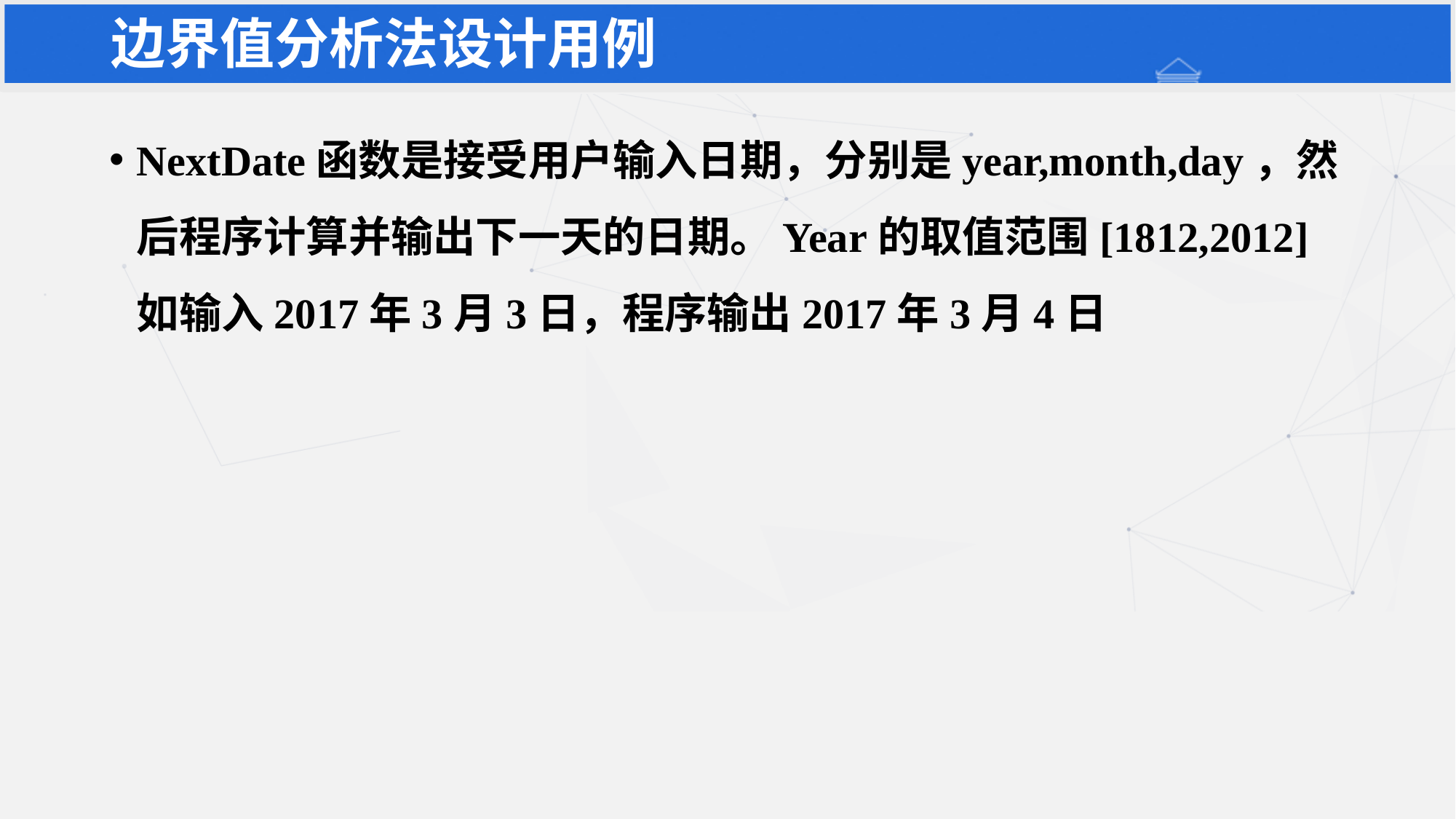

# 边界值分析法设计用例
NextDate函数是接受用户输入日期，分别是year,month,day，然后程序计算并输出下一天的日期。Year的取值范围[1812,2012]如输入2017年3月3日，程序输出2017年3月4日